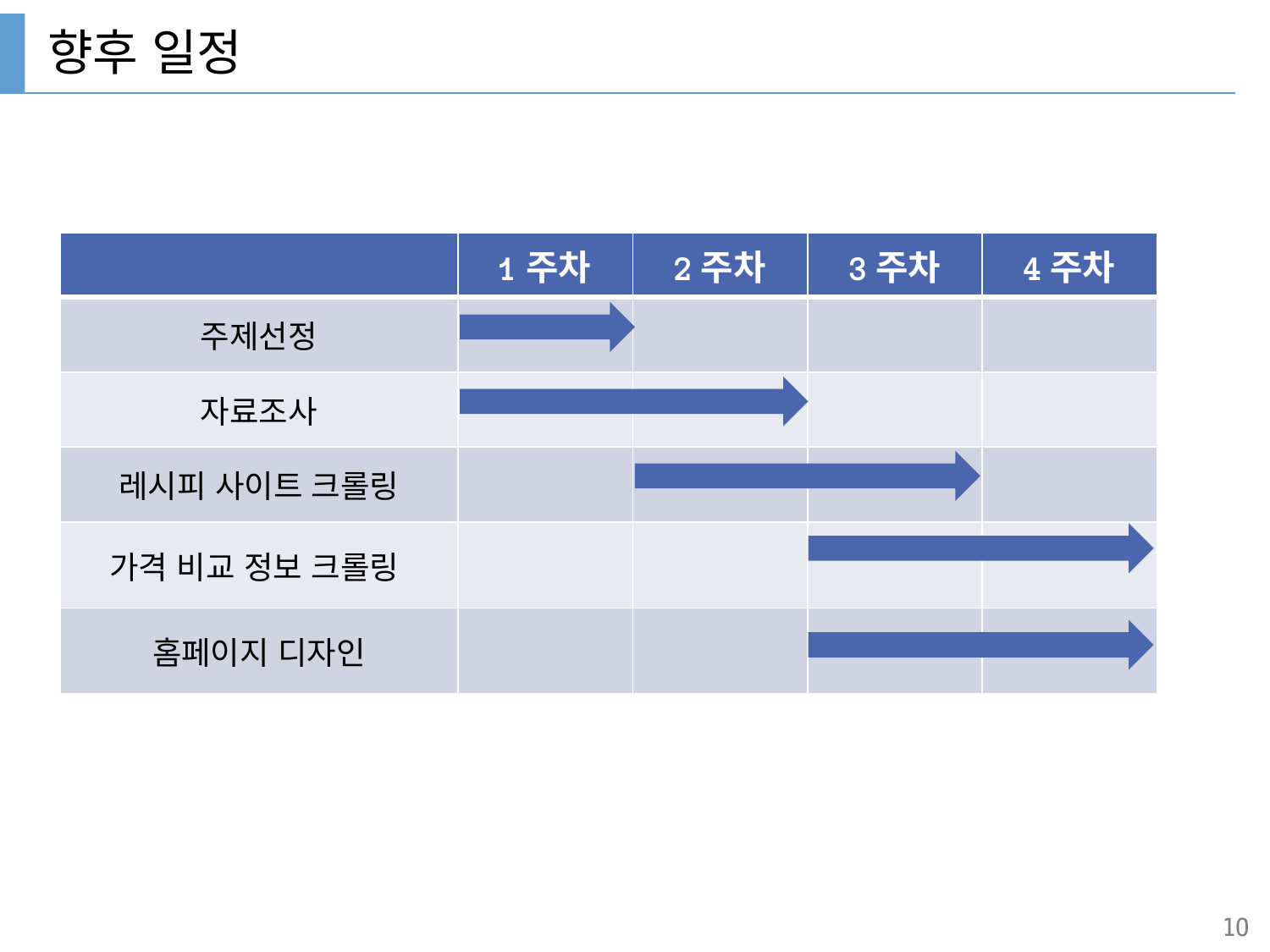

# 향후 일정
|  | 1주차 | 2주차 | 3주차 | 4주차 |
| --- | --- | --- | --- | --- |
| 주제선정 |  |  |  |  |
| 자료조사 |  |  |  |  |
| 레시피 사이트 크롤링 |  |  |  |  |
| 가격 비교 정보 크롤링 |  |  |  |  |
| 홈페이지 디자인 |  |  |  |  |